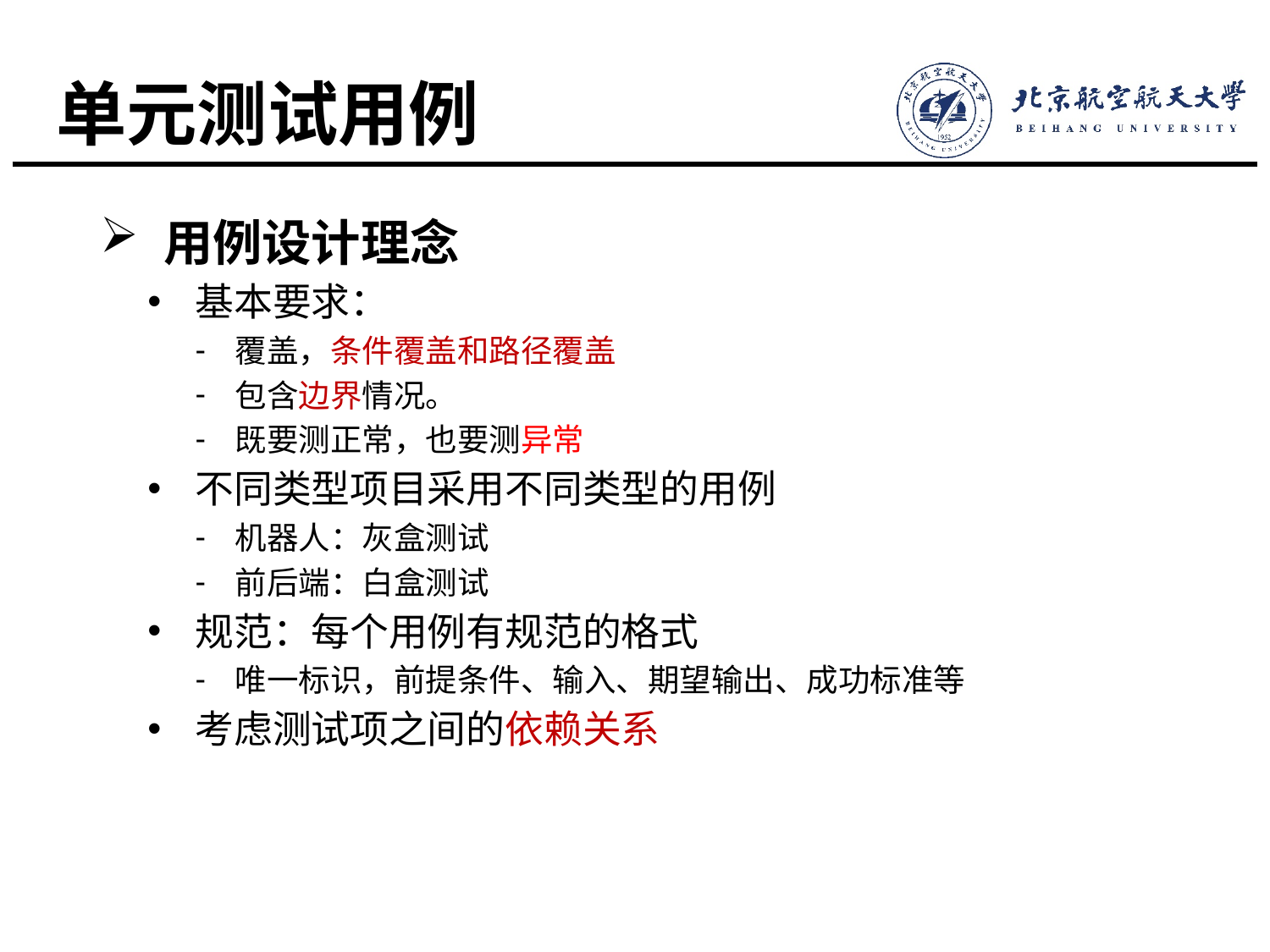

# 单元测试用例
用例设计理念
基本要求：
覆盖，条件覆盖和路径覆盖
包含边界情况。
既要测正常，也要测异常
不同类型项目采用不同类型的用例
机器人：灰盒测试
前后端：白盒测试
规范：每个用例有规范的格式
唯一标识，前提条件、输入、期望输出、成功标准等
考虑测试项之间的依赖关系
18